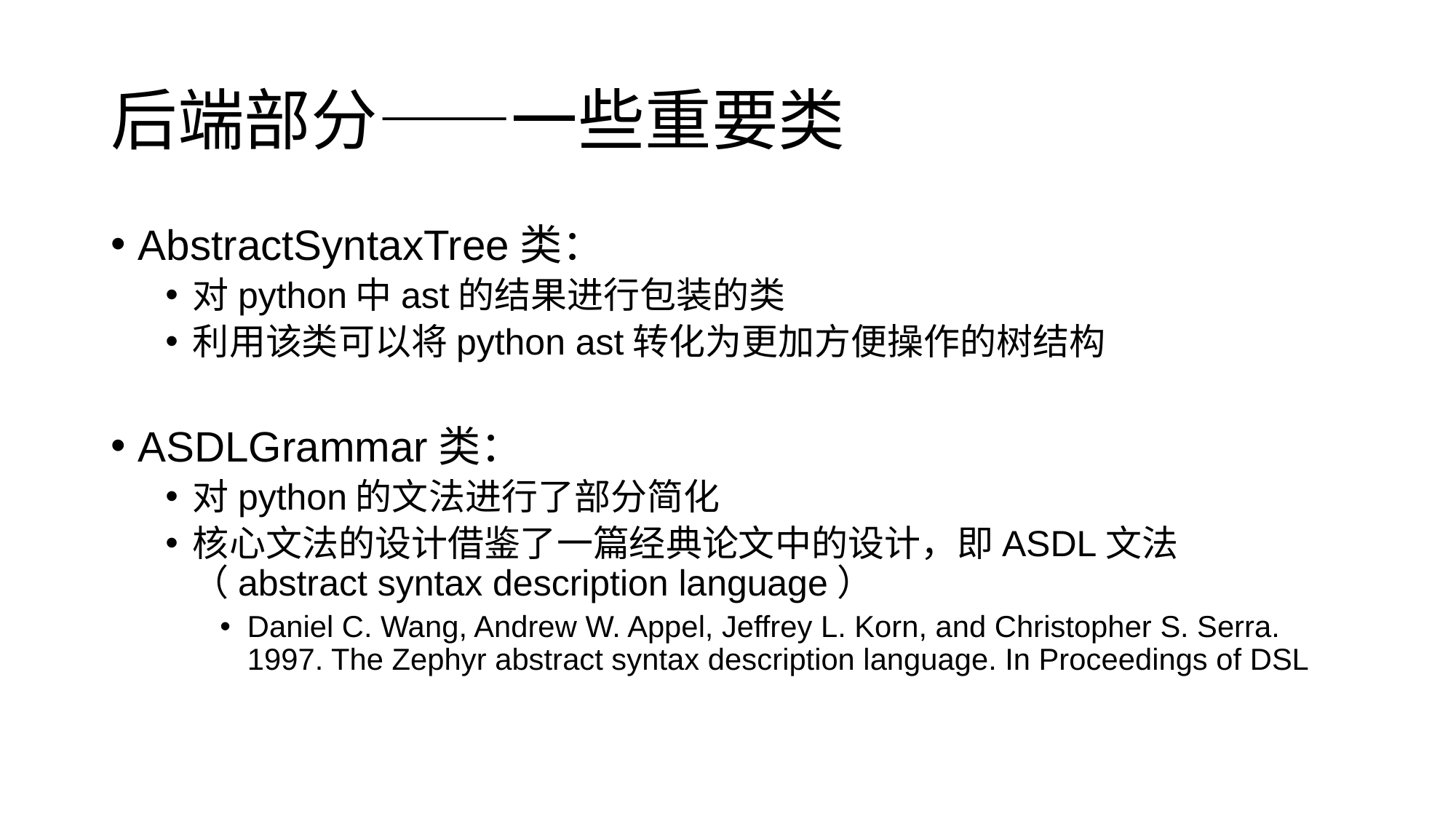

# 后端部分——一些重要类
AbstractSyntaxTree类：
对python中ast的结果进行包装的类
利用该类可以将python ast转化为更加方便操作的树结构

ASDLGrammar类：
对python的文法进行了部分简化
核心文法的设计借鉴了一篇经典论文中的设计，即ASDL文法（abstract syntax description language）
Daniel C. Wang, Andrew W. Appel, Jeffrey L. Korn, and Christopher S. Serra. 1997. The Zephyr abstract syntax description language. In Proceedings of DSL